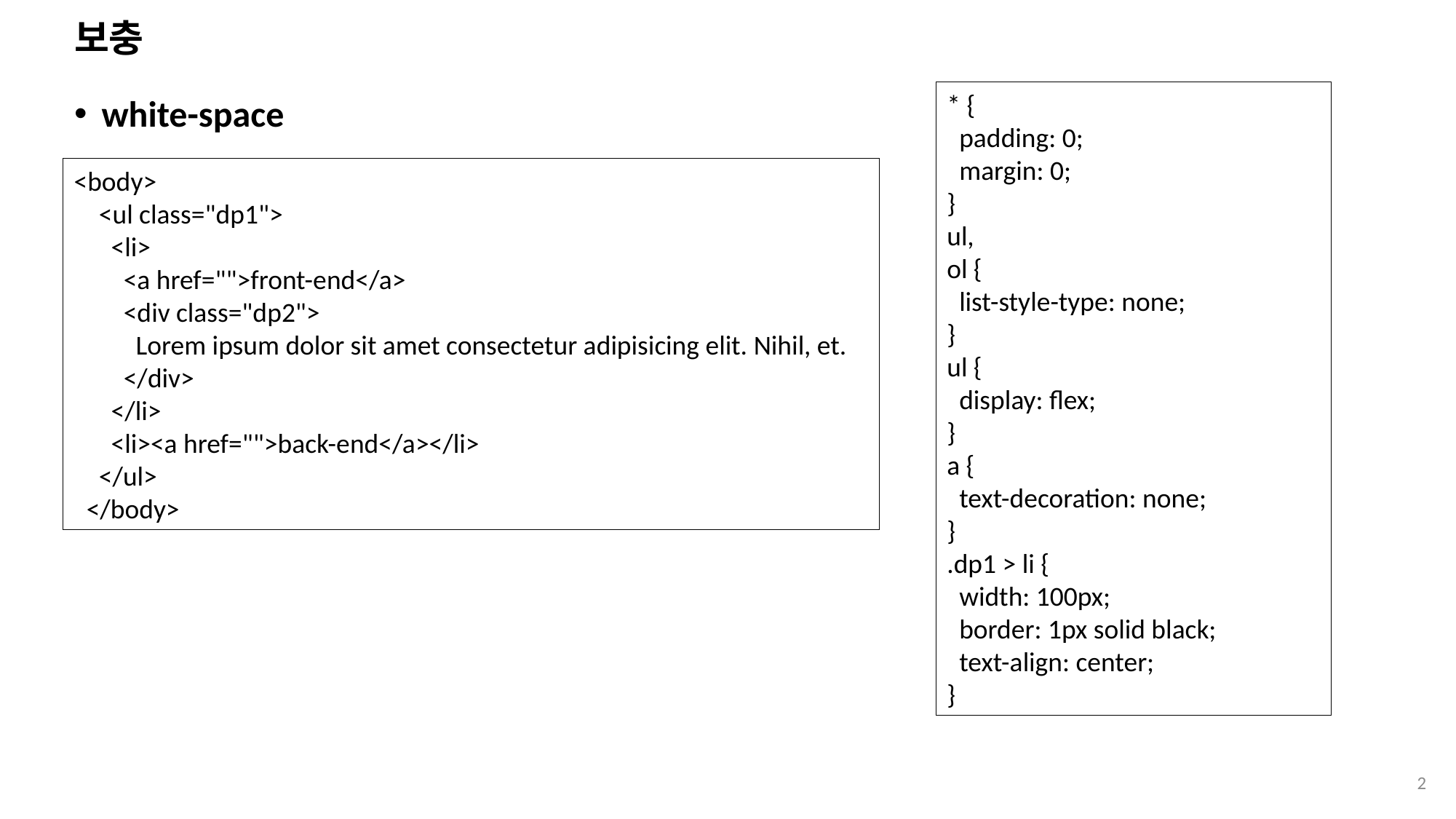

# 보충
* {
  padding: 0;
  margin: 0;
}
ul,
ol {
  list-style-type: none;
}
ul {
  display: flex;
}
a {
  text-decoration: none;
}
.dp1 > li {
  width: 100px;
  border: 1px solid black;
  text-align: center;
}
white-space

<body>
    <ul class="dp1">
      <li>
        <a href="">front-end</a>
        <div class="dp2">
          Lorem ipsum dolor sit amet consectetur adipisicing elit. Nihil, et.
        </div>
      </li>
      <li><a href="">back-end</a></li>
    </ul>
  </body>
2